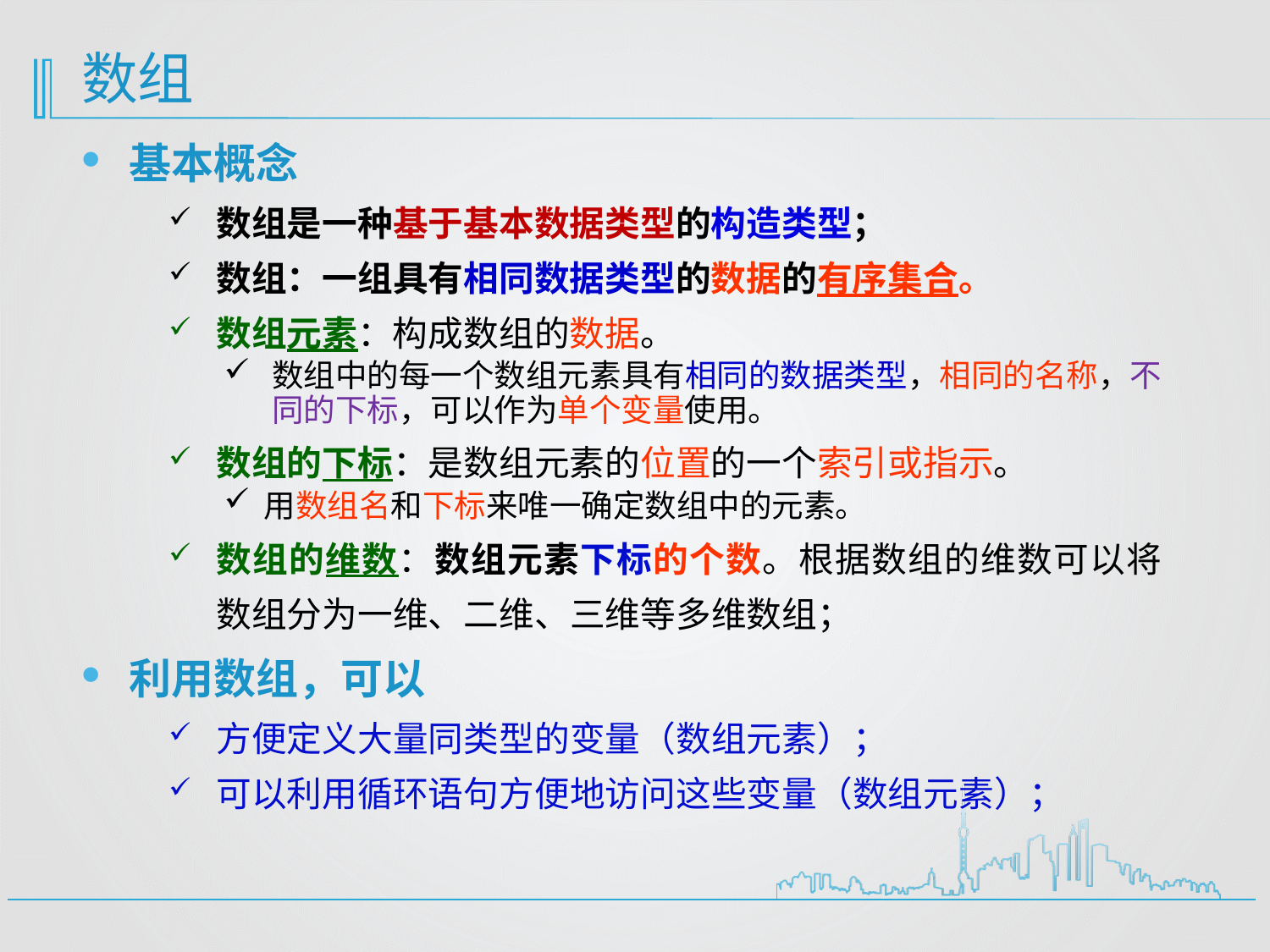

# 数组
基本概念
数组是一种基于基本数据类型的构造类型；
数组：一组具有相同数据类型的数据的有序集合。
数组元素：构成数组的数据。
数组中的每一个数组元素具有相同的数据类型，相同的名称，不同的下标，可以作为单个变量使用。
数组的下标：是数组元素的位置的一个索引或指示。
用数组名和下标来唯一确定数组中的元素。
数组的维数：数组元素下标的个数。根据数组的维数可以将数组分为一维、二维、三维等多维数组；
利用数组，可以
方便定义大量同类型的变量（数组元素）；
可以利用循环语句方便地访问这些变量（数组元素）；